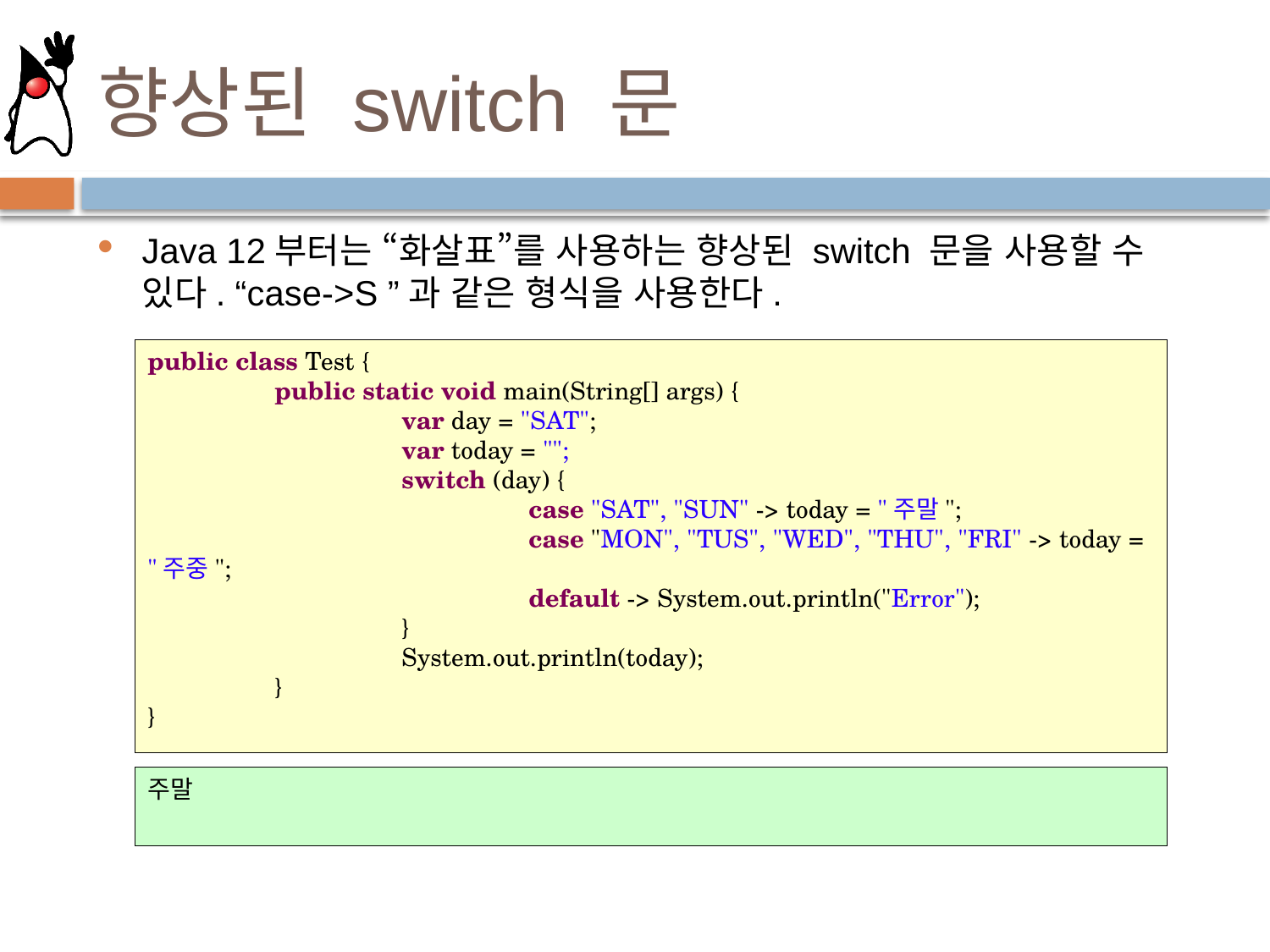

# 향상된 switch 문
Java 12부터는 “화살표”를 사용하는 향상된 switch 문을 사용할 수 있다. “case->S ”과 같은 형식을 사용한다.
public class Test {
	public static void main(String[] args) {
		var day = "SAT";
		var today = "";
		switch (day) {
			case "SAT", "SUN" -> today = "주말";
			case "MON", "TUS", "WED", "THU", "FRI" -> today = "주중";
			default -> System.out.println("Error");
		}
		System.out.println(today);
	}
}
주말